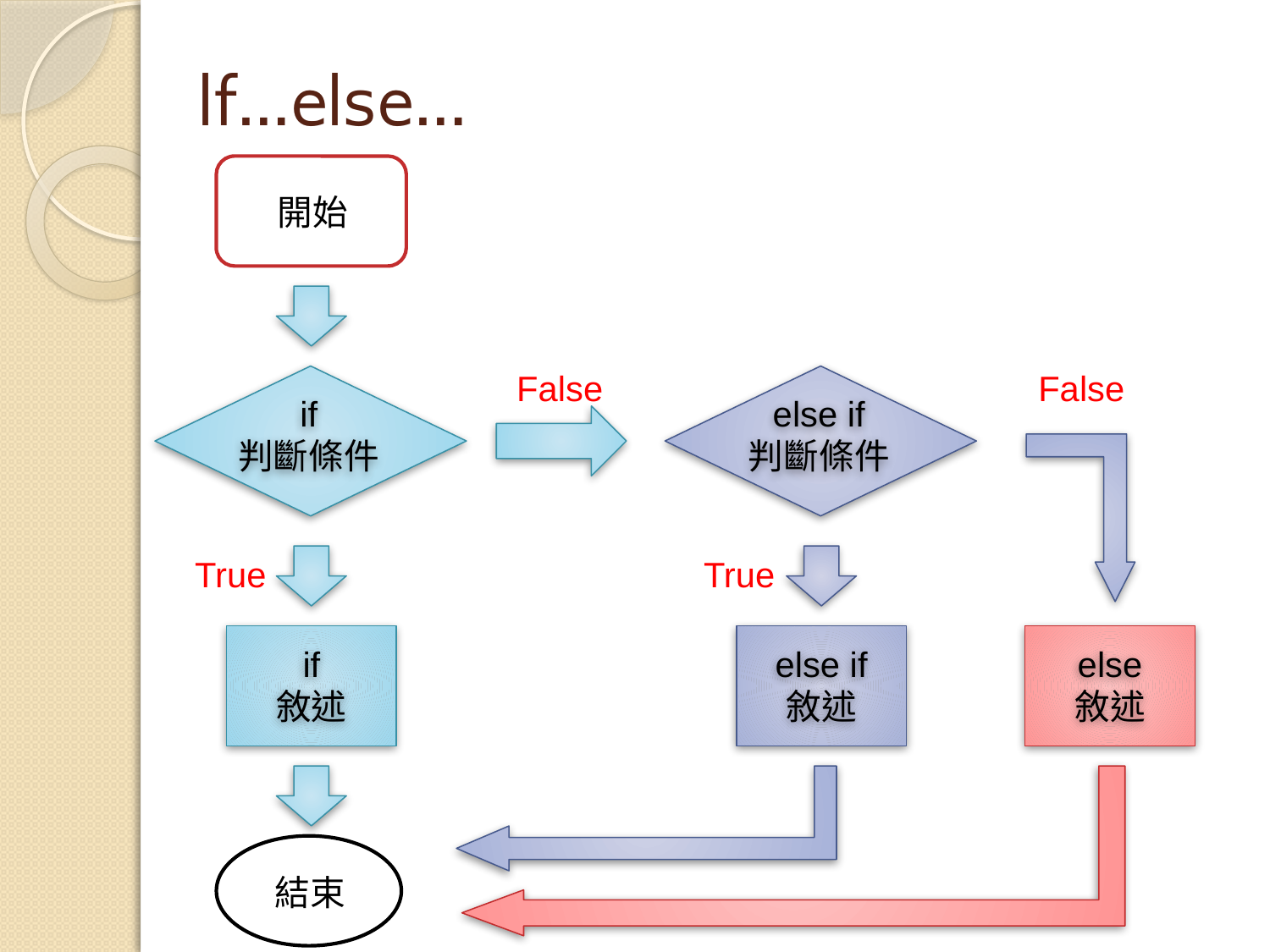

# If…else…

開始

False
False

if
判斷條件

else if
判斷條件

True
True

if
敘述

else if
敘述

else
敘述

結束